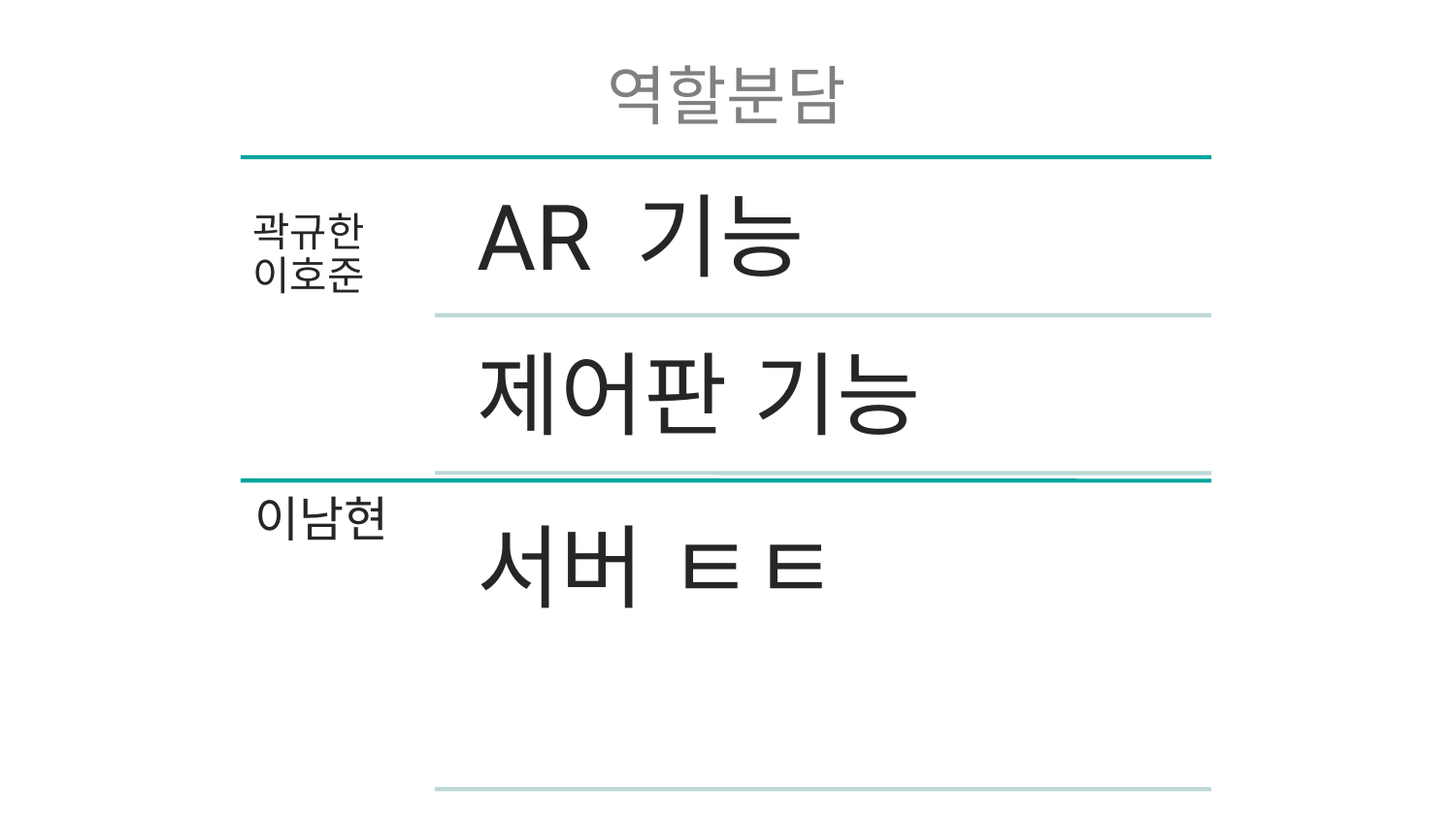

# 역할분담
곽규한 이호준
AR 기능
제어판 기능
이남현
서버 ㅌㅌ